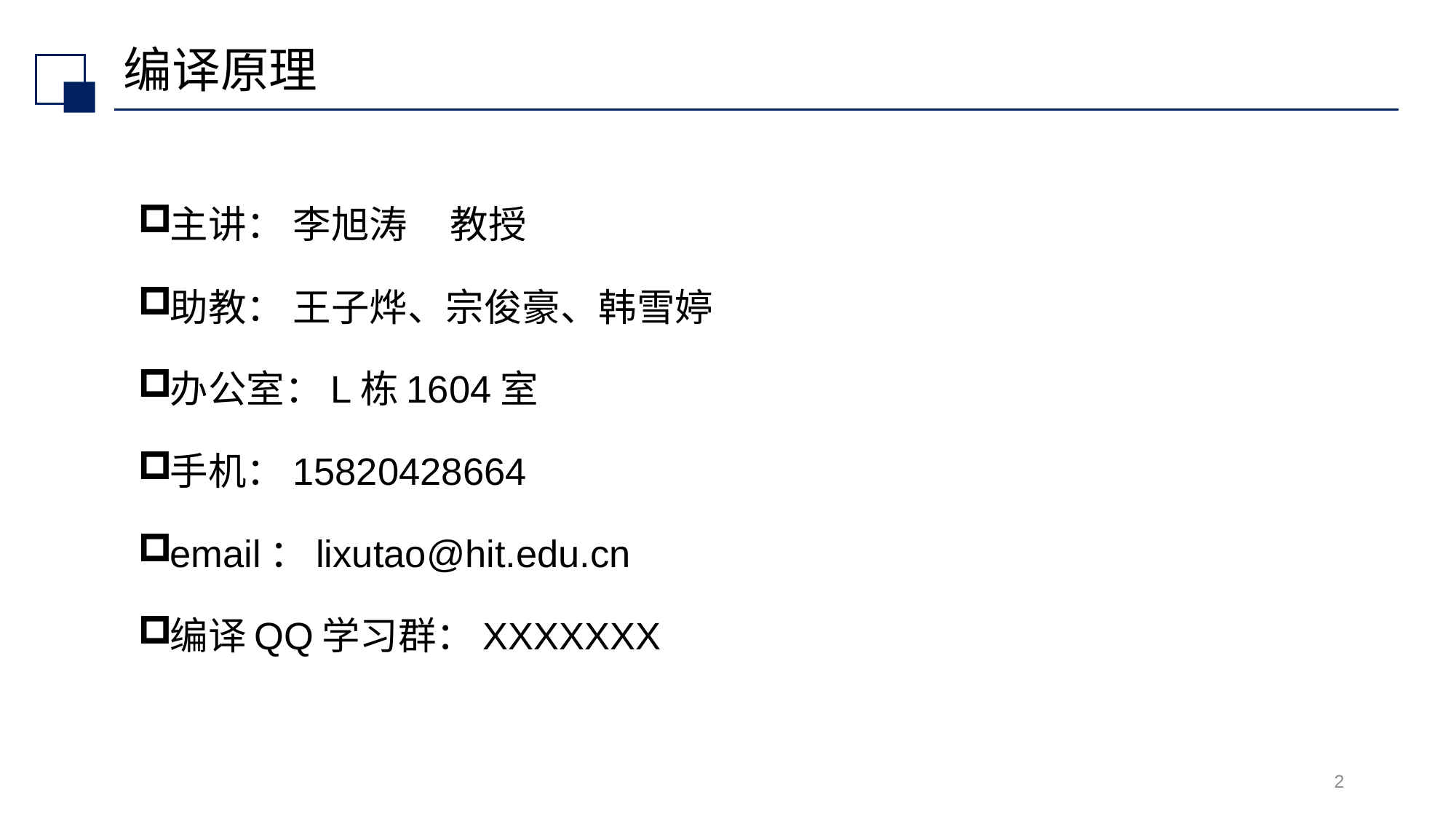

# 编译原理
主讲： 李旭涛     教授
助教： 王子烨、宗俊豪、韩雪婷
办公室：L栋1604室
手机：15820428664
email：lixutao@hit.edu.cn
编译QQ学习群：XXXXXXX

2